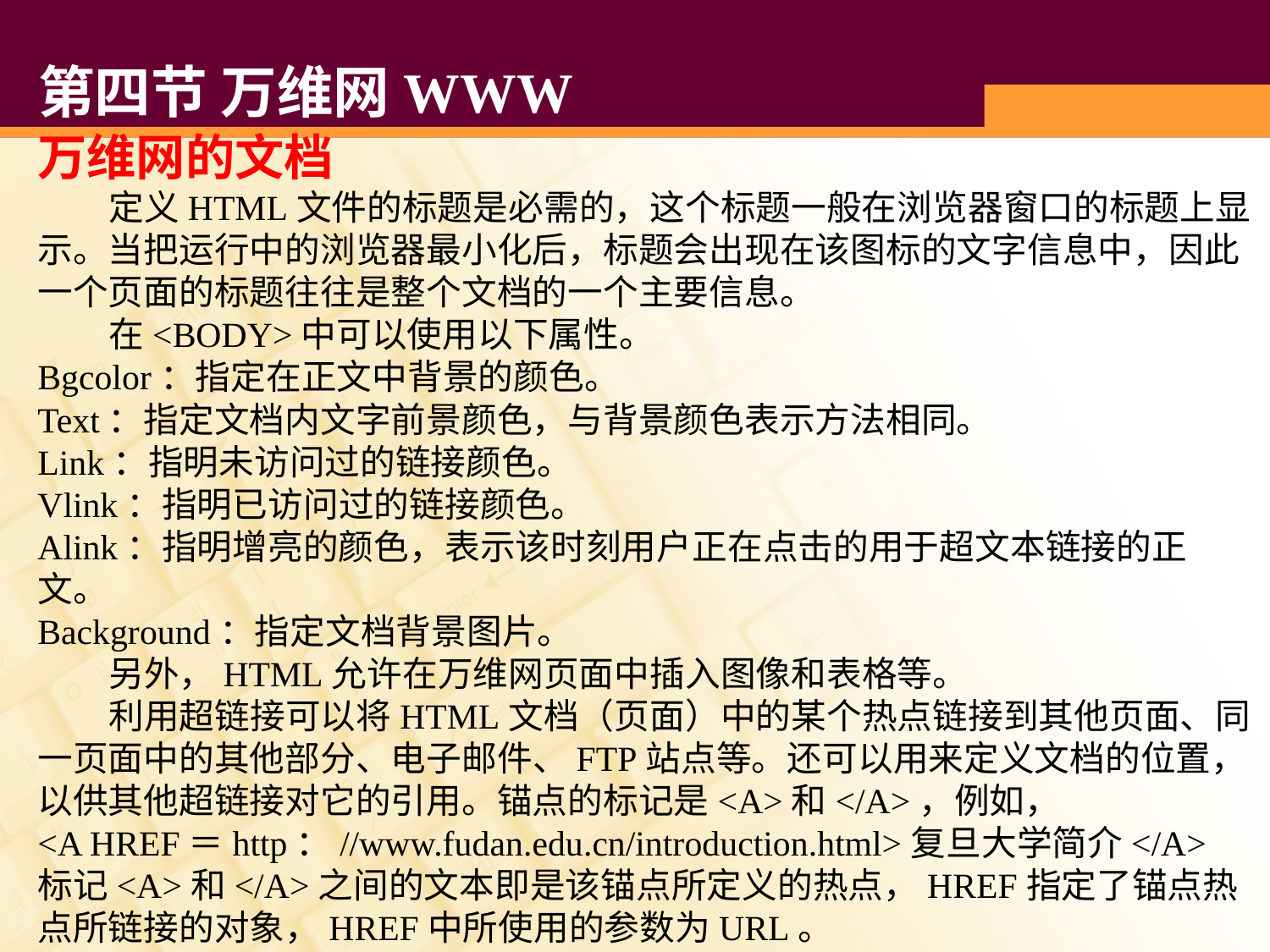

# 第四节 万维网WWW
万维网的文档
        定义HTML文件的标题是必需的，这个标题一般在浏览器窗口的标题上显示。当把运行中的浏览器最小化后，标题会出现在该图标的文字信息中，因此一个页面的标题往往是整个文档的一个主要信息。
        在<BODY>中可以使用以下属性。
Bgcolor：指定在正文中背景的颜色。
Text：指定文档内文字前景颜色，与背景颜色表示方法相同。
Link：指明未访问过的链接颜色。
Vlink：指明已访问过的链接颜色。
Alink：指明增亮的颜色，表示该时刻用户正在点击的用于超文本链接的正文。
Background：指定文档背景图片。
        另外，HTML允许在万维网页面中插入图像和表格等。
        利用超链接可以将HTML文档（页面）中的某个热点链接到其他页面、同一页面中的其他部分、电子邮件、FTP站点等。还可以用来定义文档的位置，以供其他超链接对它的引用。锚点的标记是<A>和</A>，例如，
<A HREF＝http：//www.fudan.edu.cn/introduction.html>复旦大学简介</A>
标记<A>和</A>之间的文本即是该锚点所定义的热点，HREF指定了锚点热点所链接的对象，HREF中所使用的参数为URL。